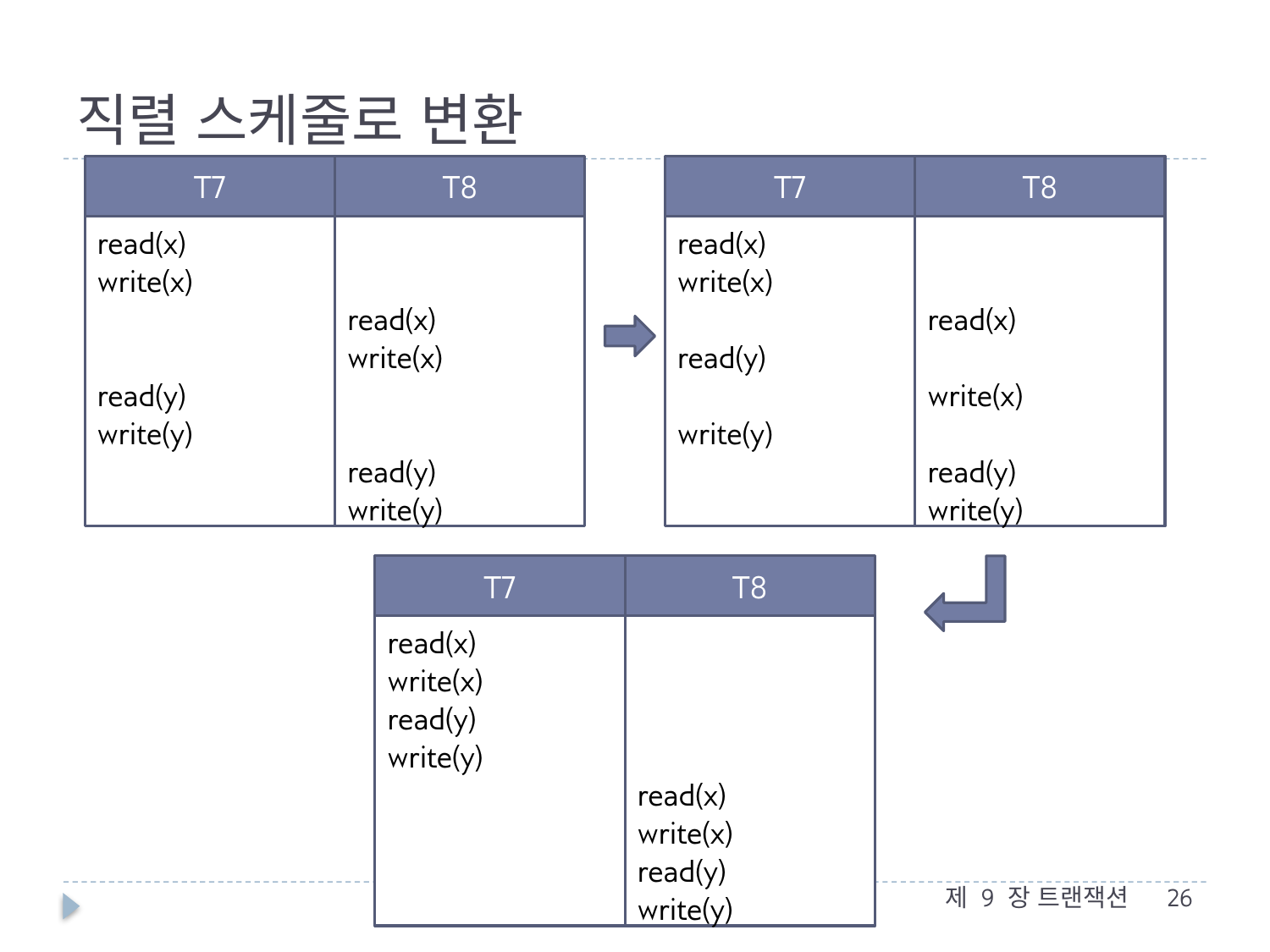

# 직렬 스케줄로 변환
T7
T8
T7
T8
read(x)
write(x)

read(y)
write(y)

read(x)
write(x)

read(y)
write(y)
read(x)
write(x)

read(y)

write(y)

read(x)

write(x)

read(y)
write(y)

T7
T8
read(x)
write(x)
read(y)
write(y)

read(x)
write(x)
read(y)
write(y)
제 9 장 트랜잭션
26